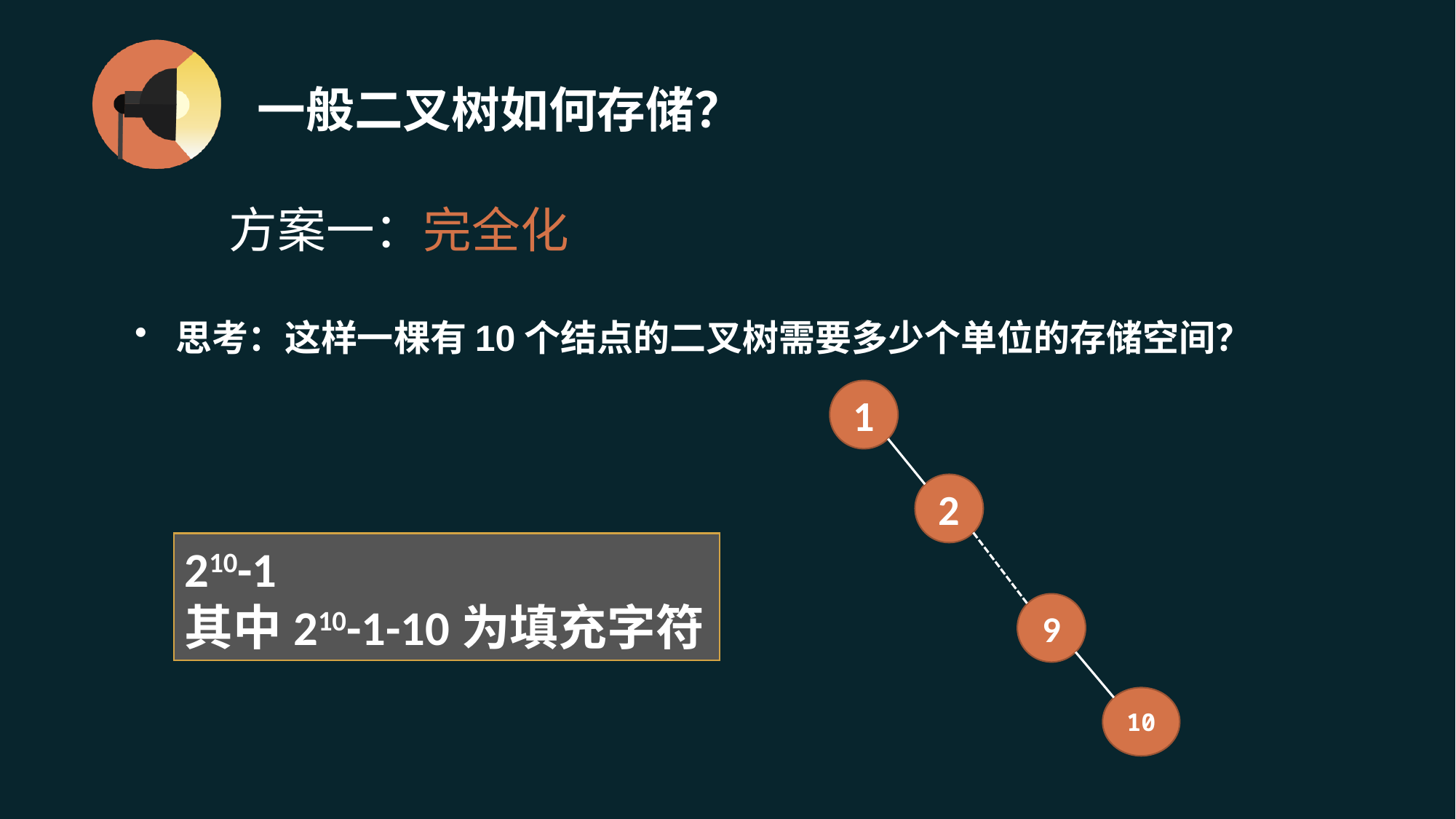

# 一般二叉树如何存储？
方案一：完全化
思考：这样一棵有10个结点的二叉树需要多少个单位的存储空间？

1
2
210-1
其中210-1-10为填充字符
9
10